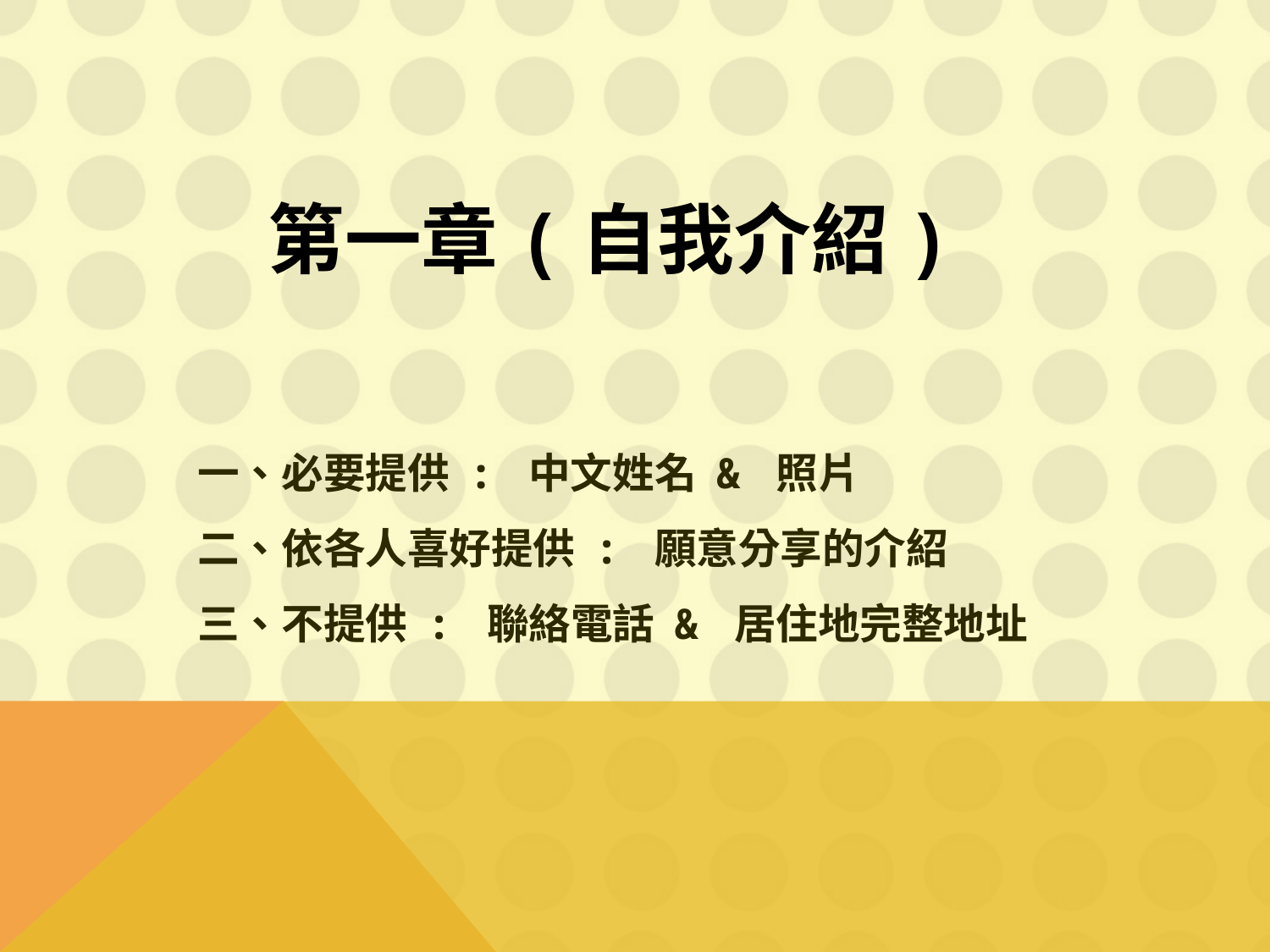

# 第一章(自我介紹) 一、必要提供 : 中文姓名 & 照片 二、依各人喜好提供 : 願意分享的介紹 三、不提供 : 聯絡電話 & 居住地完整地址